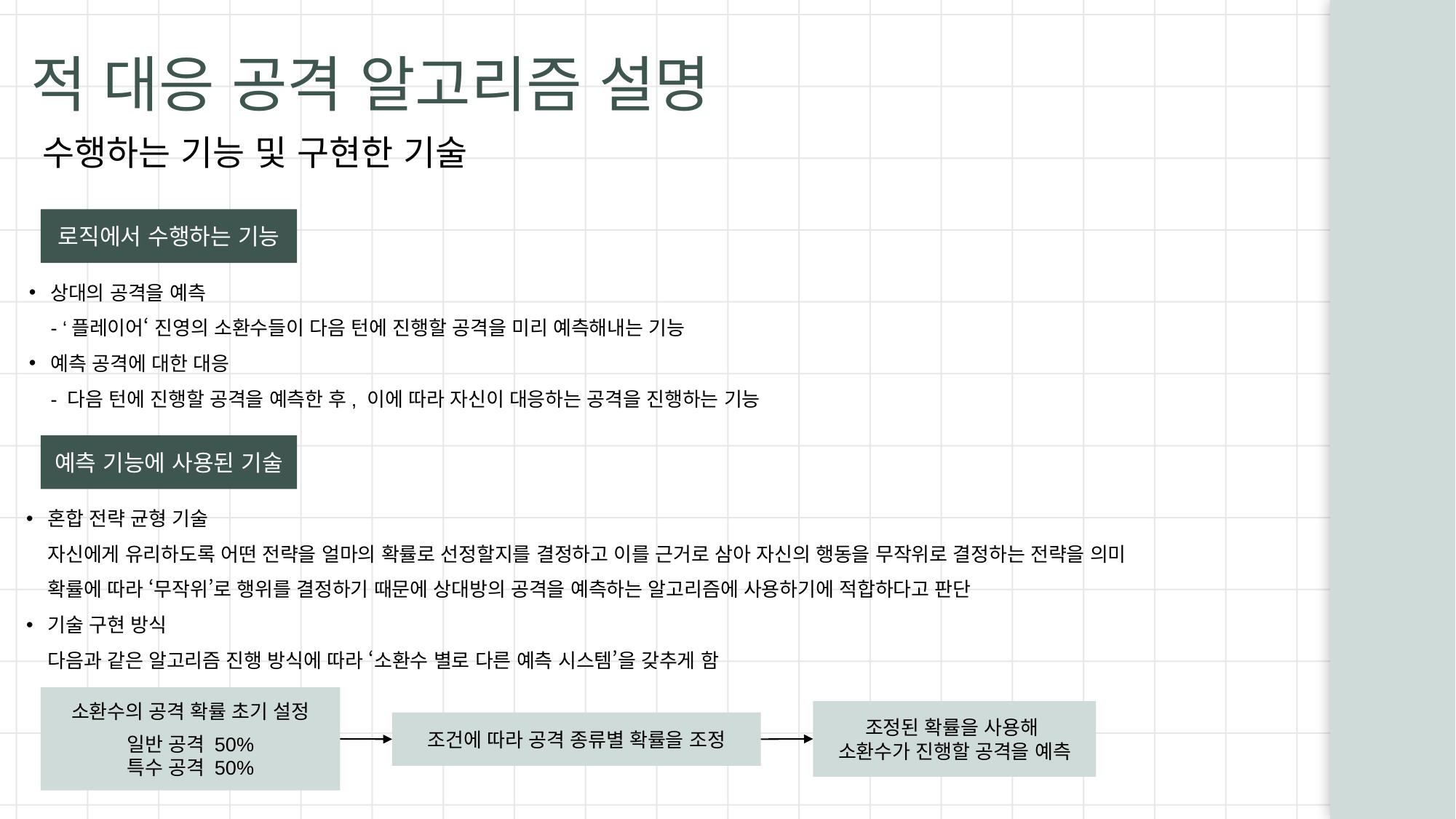

적 대응 공격 알고리즘 설명
수행하는 기능 및 구현한 기술
로직에서 수행하는 기능
상대의 공격을 예측
- ‘플레이어‘ 진영의 소환수들이 다음 턴에 진행할 공격을 미리 예측해내는 기능
예측 공격에 대한 대응
- 다음 턴에 진행할 공격을 예측한 후, 이에 따라 자신이 대응하는 공격을 진행하는 기능
예측 기능에 사용된 기술
혼합 전략 균형 기술
자신에게 유리하도록 어떤 전략을 얼마의 확률로 선정할지를 결정하고 이를 근거로 삼아 자신의 행동을 무작위로 결정하는 전략을 의미
확률에 따라 ‘무작위’로 행위를 결정하기 때문에 상대방의 공격을 예측하는 알고리즘에 사용하기에 적합하다고 판단
기술 구현 방식
다음과 같은 알고리즘 진행 방식에 따라 ‘소환수 별로 다른 예측 시스템’을 갖추게 함
소환수의 공격 확률 초기 설정

일반 공격 50%
특수 공격 50%
조정된 확률을 사용해
소환수가 진행할 공격을 예측
조건에 따라 공격 종류별 확률을 조정